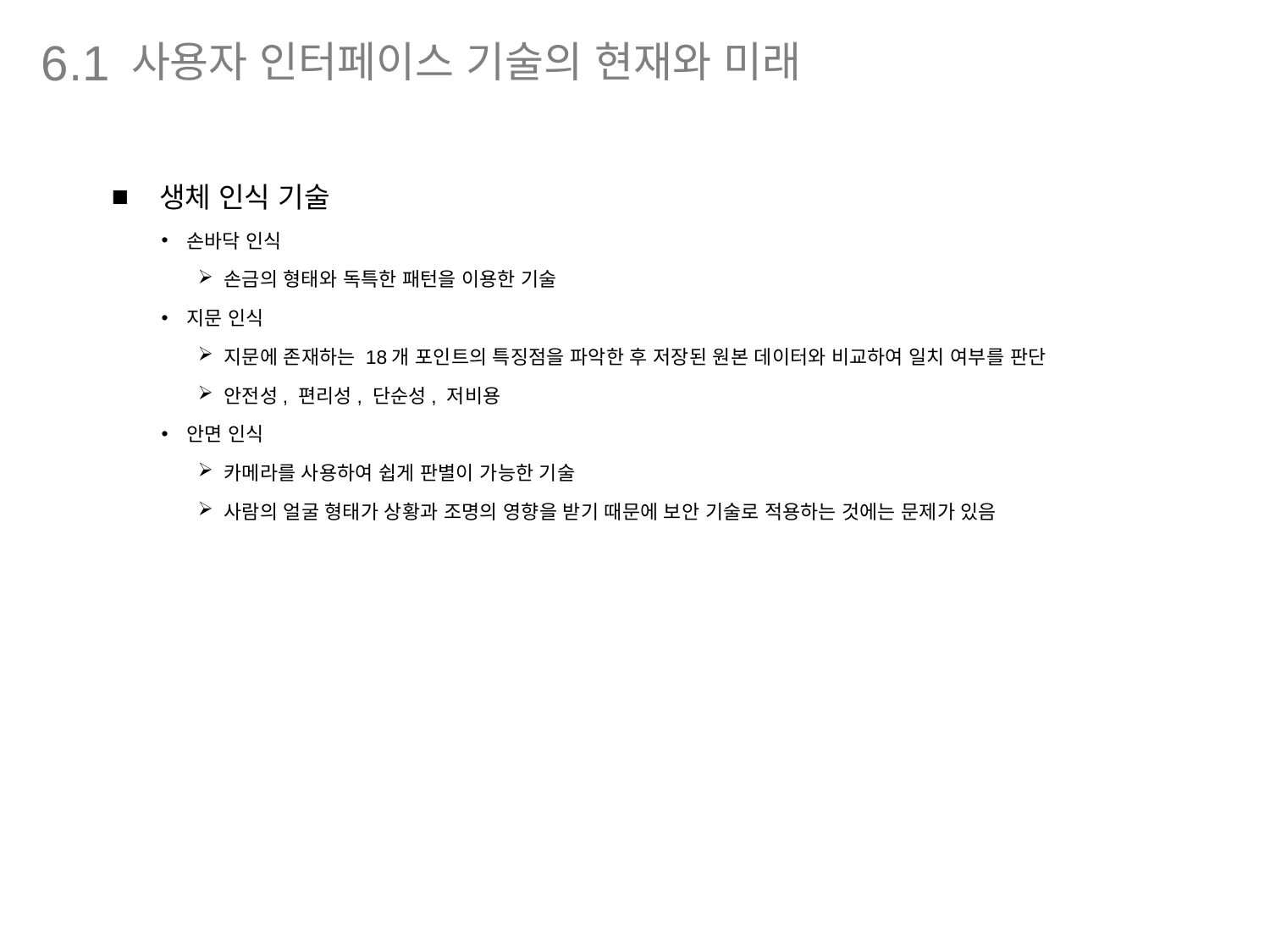

사용자 인터페이스 기술의 현재와 미래
6.1
생체 인식 기술
손바닥 인식
손금의 형태와 독특한 패턴을 이용한 기술
지문 인식
지문에 존재하는 18개 포인트의 특징점을 파악한 후 저장된 원본 데이터와 비교하여 일치 여부를 판단
안전성, 편리성, 단순성, 저비용
안면 인식
카메라를 사용하여 쉽게 판별이 가능한 기술
사람의 얼굴 형태가 상황과 조명의 영향을 받기 때문에 보안 기술로 적용하는 것에는 문제가 있음